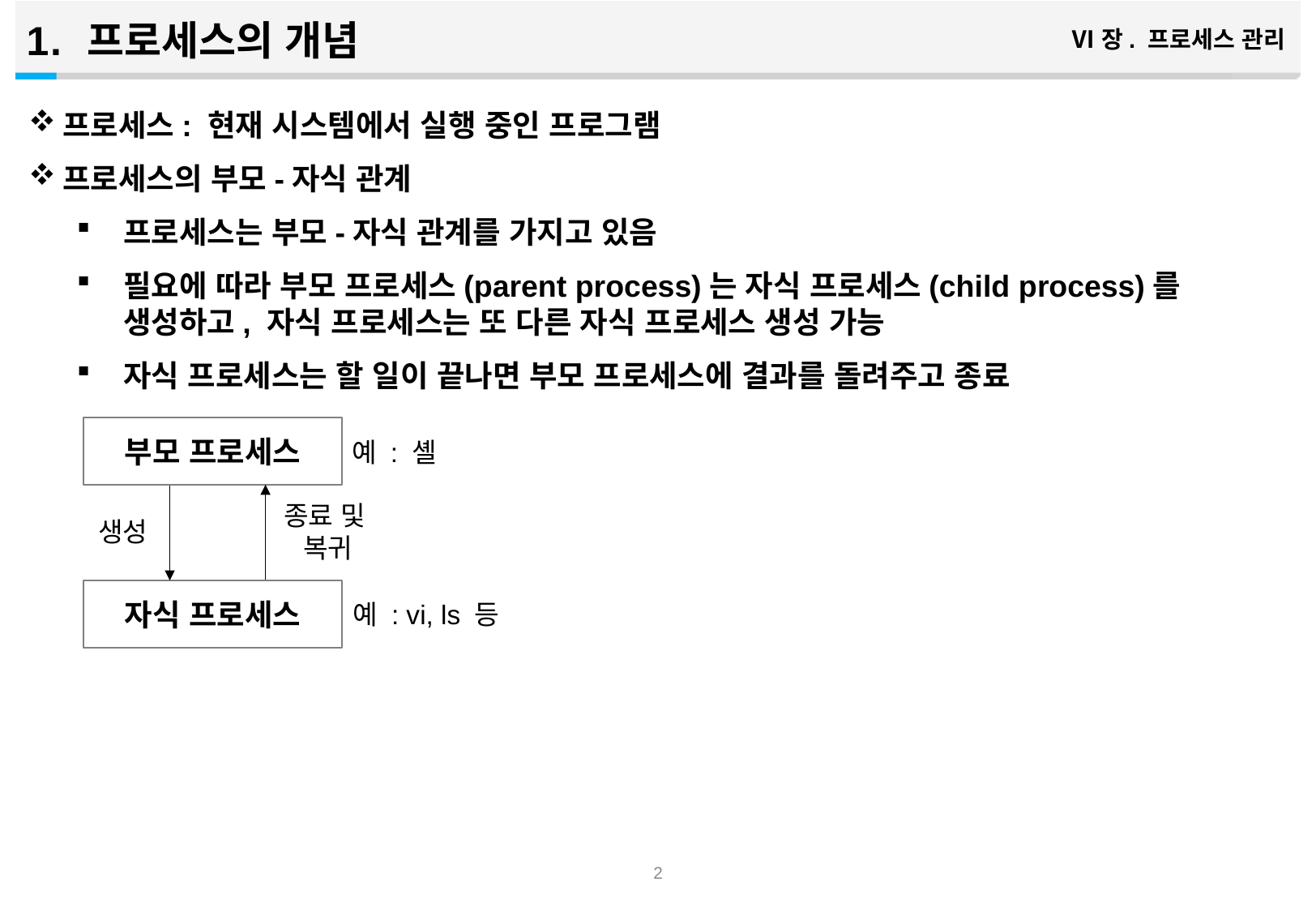

프로세스의 개념
Ⅵ장. 프로세스 관리
프로세스: 현재 시스템에서 실행 중인 프로그램
프로세스의 부모-자식 관계
프로세스는 부모-자식 관계를 가지고 있음
필요에 따라 부모 프로세스(parent process)는 자식 프로세스(child process)를 생성하고, 자식 프로세스는 또 다른 자식 프로세스 생성 가능
자식 프로세스는 할 일이 끝나면 부모 프로세스에 결과를 돌려주고 종료
부모 프로세스
예 : 셸
종료 및
복귀
생성
자식 프로세스
예 : vi, ls 등
2